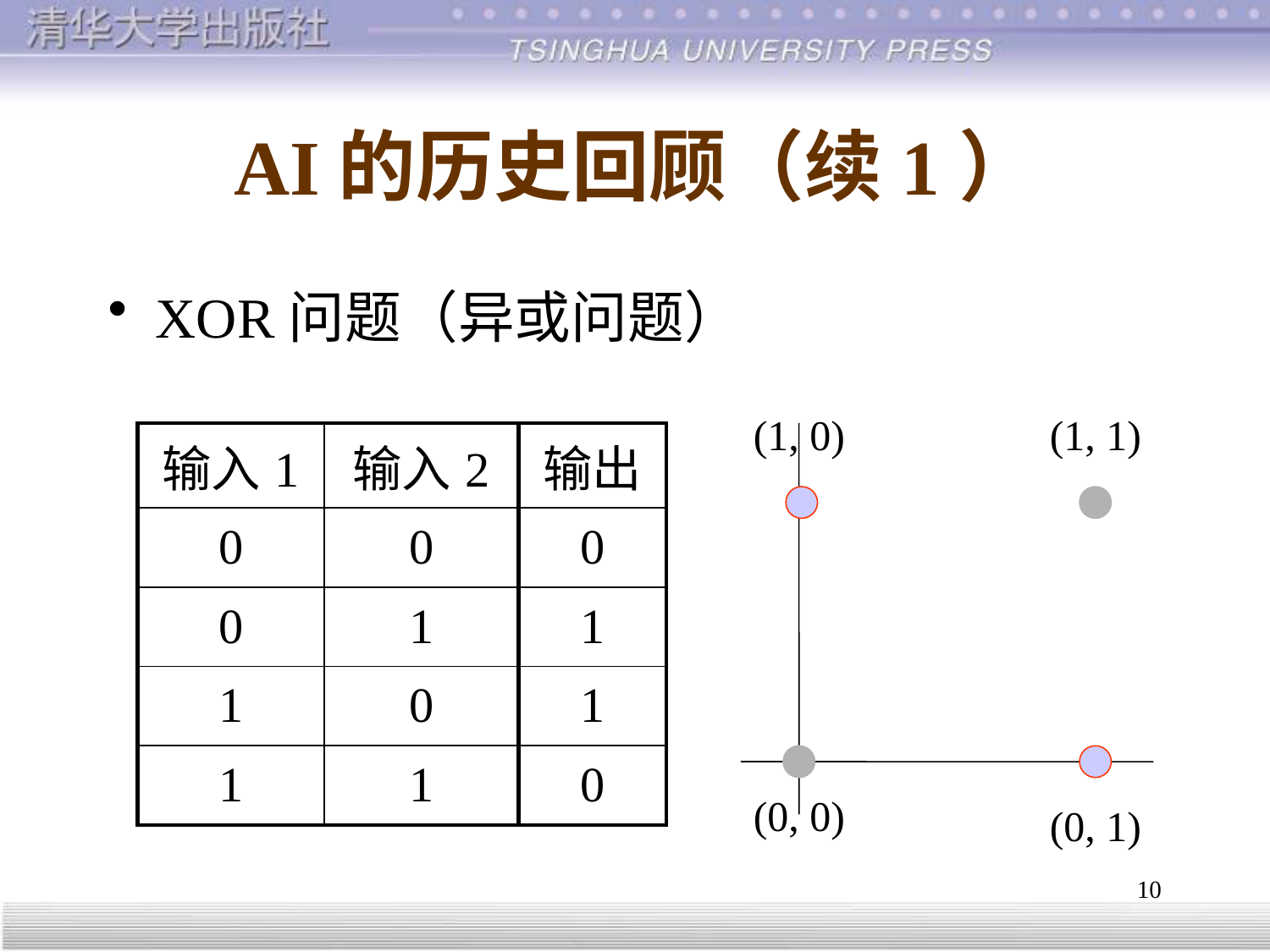

# AI的历史回顾（续1）
XOR问题（异或问题）
(1, 0)
(1, 1)

(0, 0)
(0, 1)
| 输入1 | 输入2 | 输出 |
| --- | --- | --- |
| 0 | 0 | 0 |
| 0 | 1 | 1 |
| 1 | 0 | 1 |
| 1 | 1 | 0 |
10